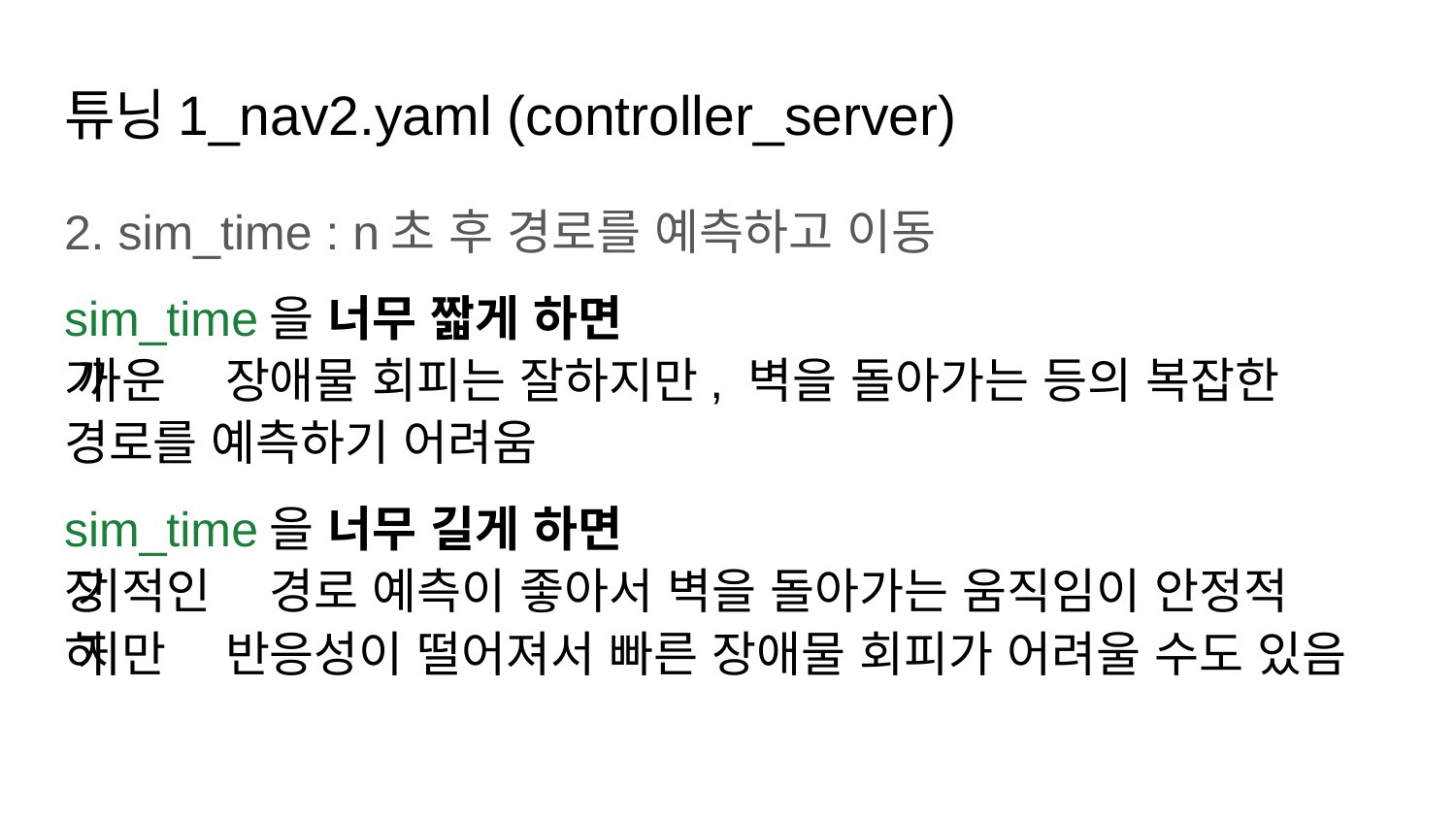

# 튜닝1_nav2.yaml (controller_server)
2. sim_time : n초 후 경로를 예측하고 이동
sim_time을 너무 짧게 하면
✅ 가까운 장애물 회피는 잘하지만, 벽을 돌아가는 등의 복잡한 경로를 예측하기 어려움
sim_time을 너무 길게 하면
✅ 장기적인 경로 예측이 좋아서 벽을 돌아가는 움직임이 안정적
❌ 하지만 반응성이 떨어져서 빠른 장애물 회피가 어려울 수도 있음